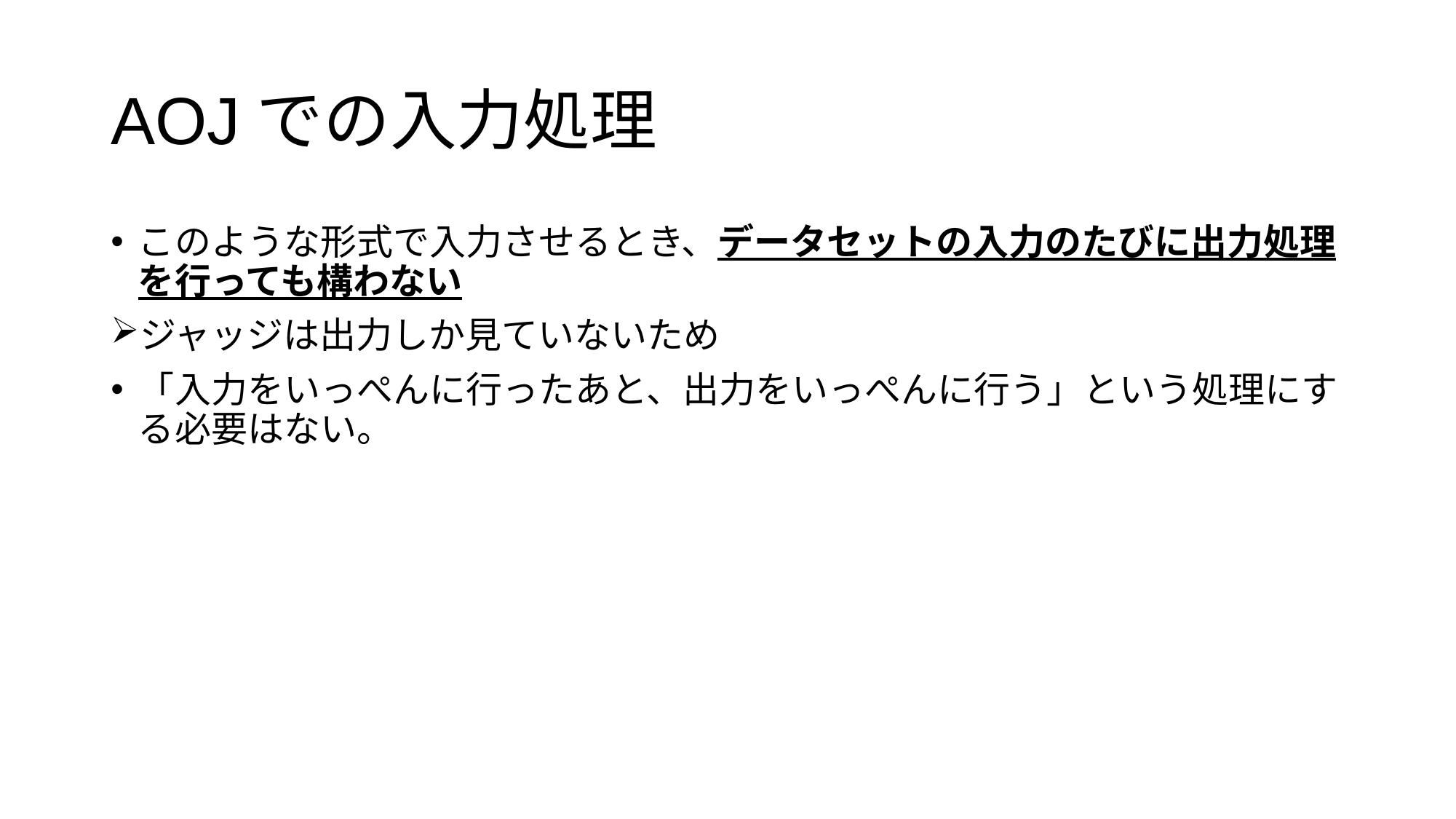

# AOJでの入力処理
このような形式で入力させるとき、データセットの入力のたびに出力処理を行っても構わない
ジャッジは出力しか見ていないため
「入力をいっぺんに行ったあと、出力をいっぺんに行う」という処理にする必要はない。